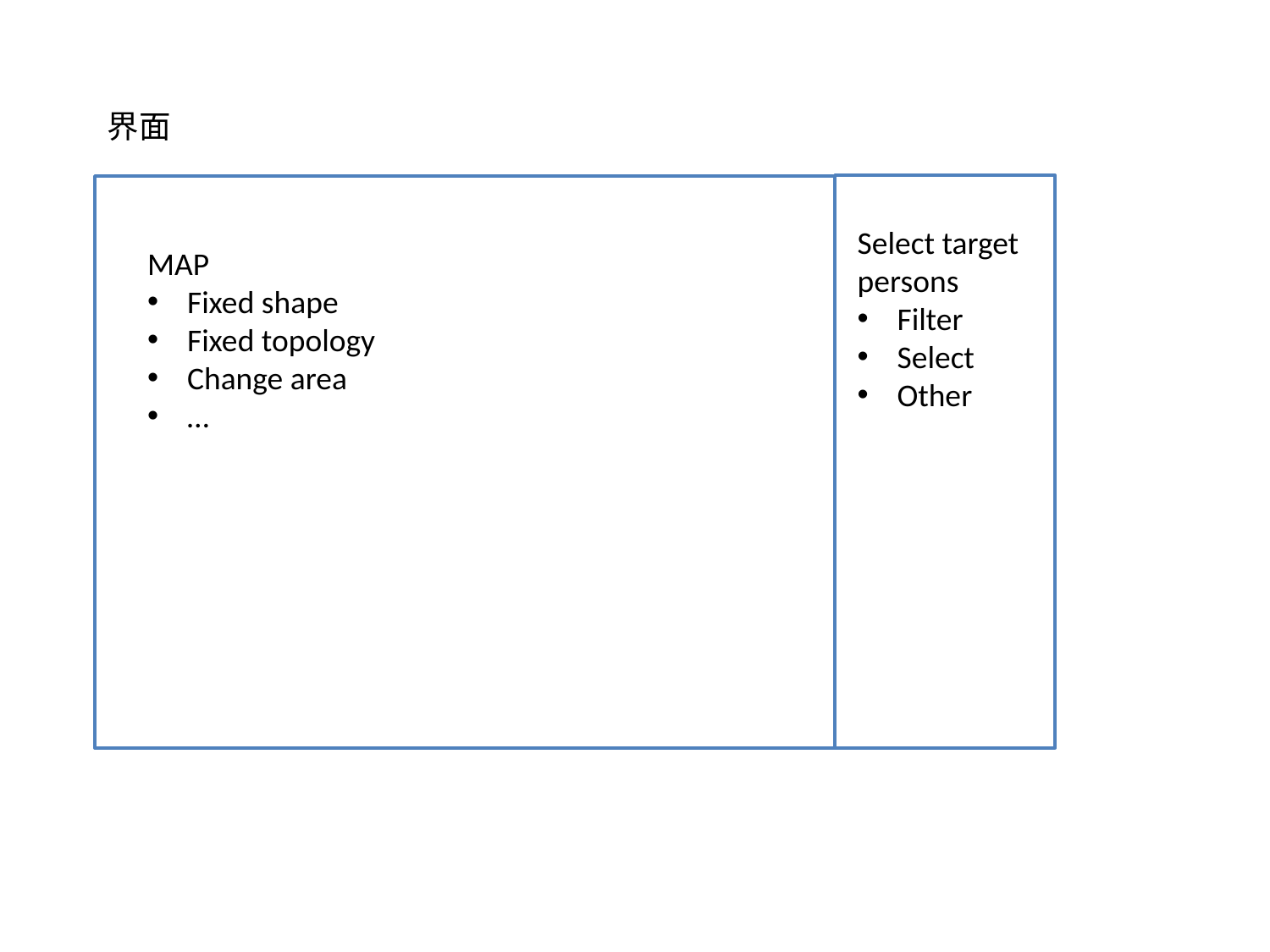

界面

Select target persons
Filter
Select
Other
MAP
Fixed shape
Fixed topology
Change area
…